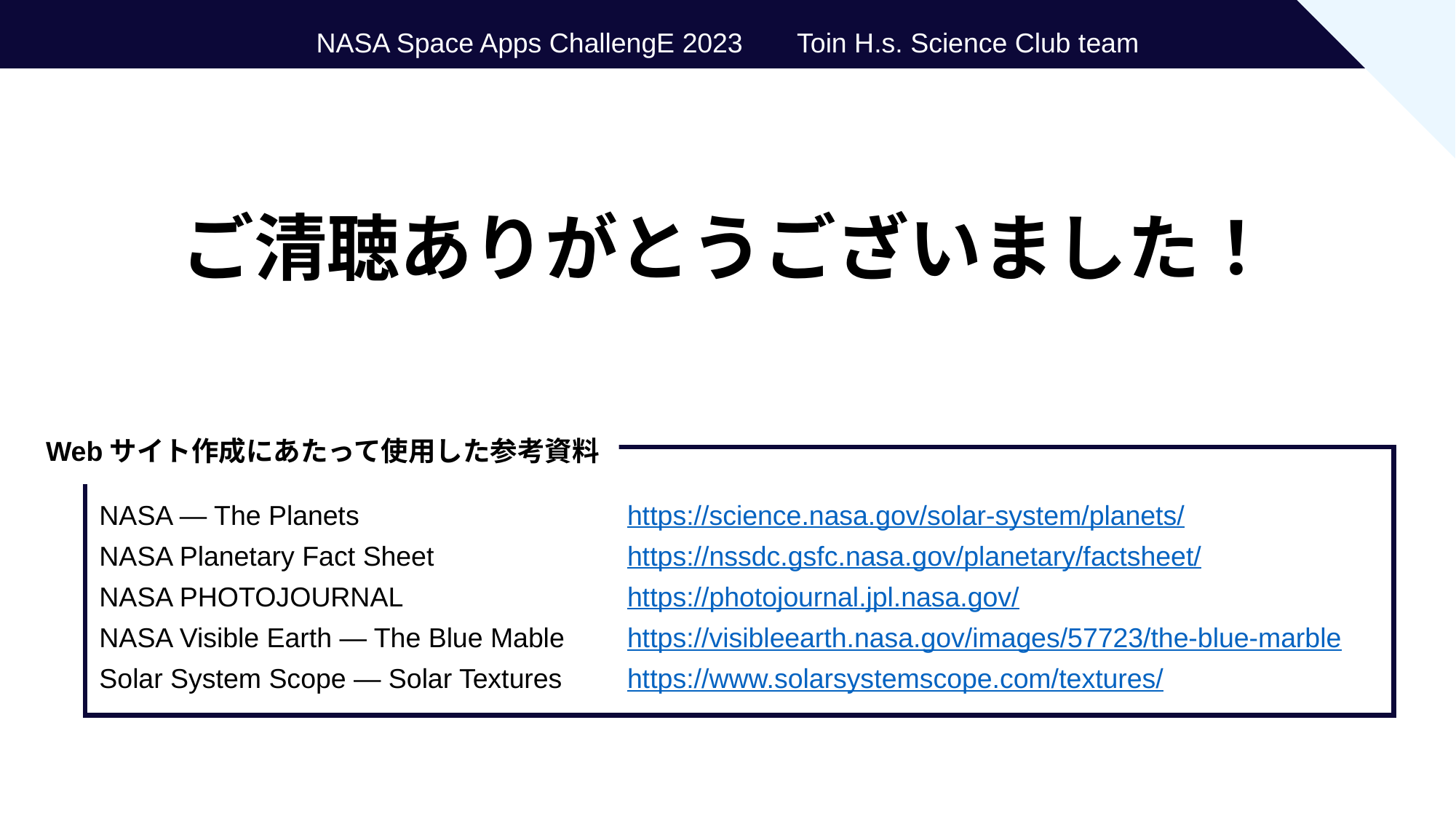

NASA Space Apps ChallengE 2023 　 Toin H.s. Science Club team

ご清聴ありがとうございました！
Webサイト作成にあたって使用した参考資料

NASA ― The Planets
NASA Planetary Fact Sheet
NASA PHOTOJOURNAL
NASA Visible Earth ― The Blue Mable
Solar System Scope ― Solar Textures
https://science.nasa.gov/solar-system/planets/
https://nssdc.gsfc.nasa.gov/planetary/factsheet/
https://photojournal.jpl.nasa.gov/
https://visibleearth.nasa.gov/images/57723/the-blue-marble
https://www.solarsystemscope.com/textures/